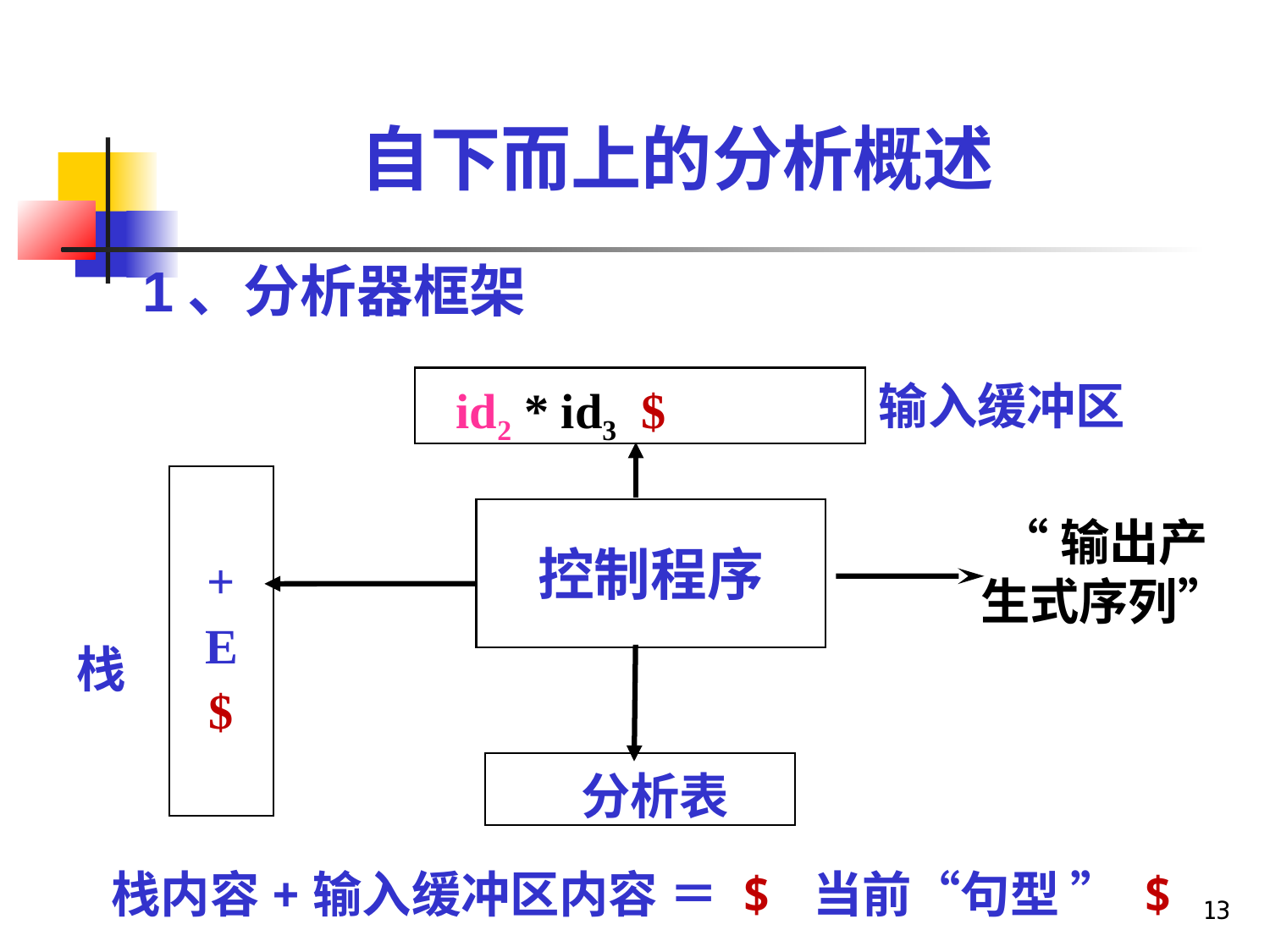

自下而上的分析概述
1、分析器框架
输入缓冲区
  id2 * id3  $

+
E
$
控制程序
“输出产生式序列”

栈

 分析表
栈内容+输入缓冲区内容 ＝ $ 当前“句型 ” $
13